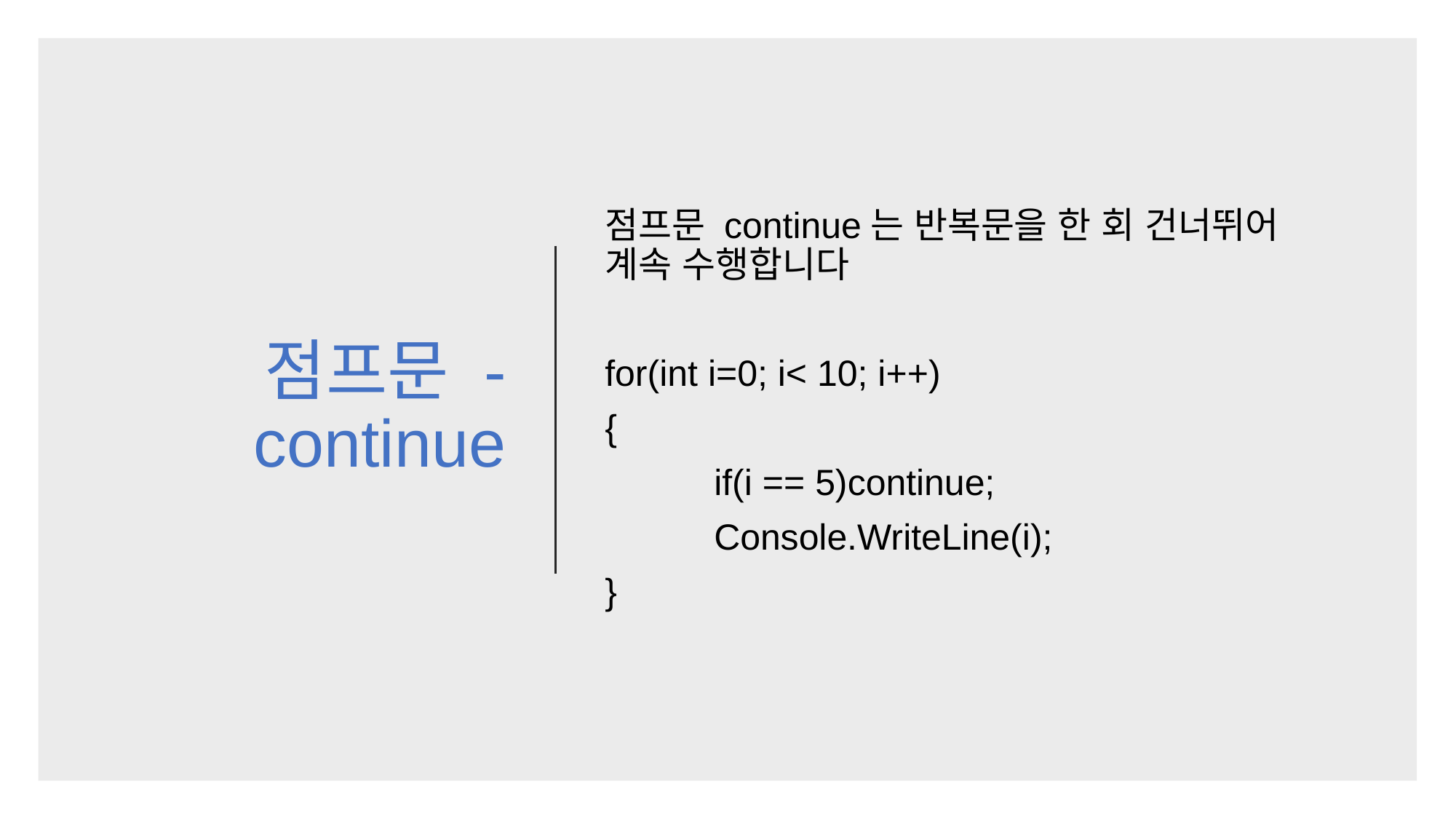

# 점프문 - continue
점프문 continue는 반복문을 한 회 건너뛰어 계속 수행합니다

for(int i=0; i< 10; i++)
{
	if(i == 5)continue;
	Console.WriteLine(i);
}